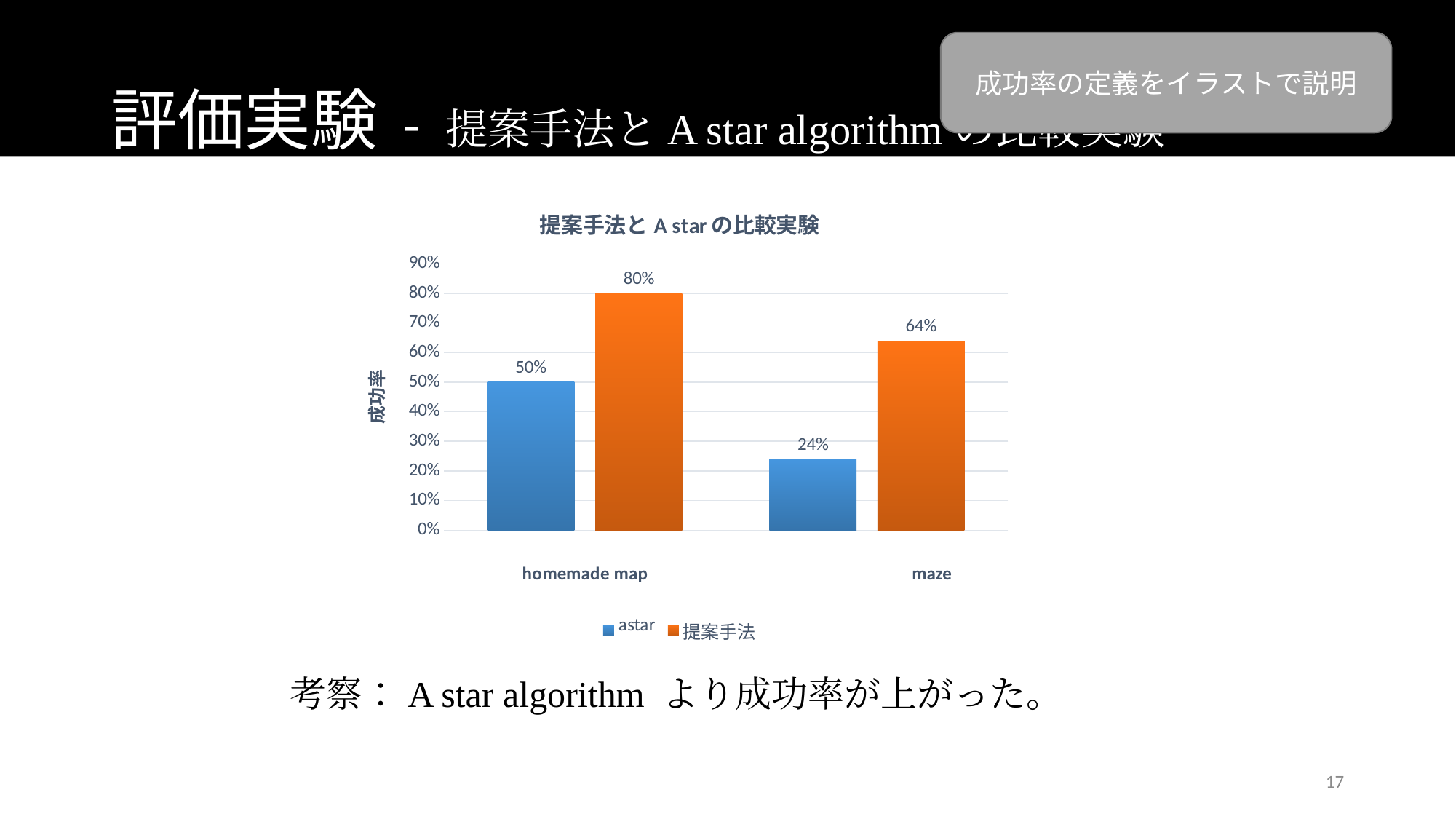

成功率の定義をイラストで説明
# 評価実験 - 提案手法とA star algorithmの比較実験

### Chart: 提案手法とA starの比較実験

| Category | astar | 提案手法 |
|---|---|---|
| 成功率 | 0.5 | 0.8 |
考察：A star algorithm より成功率が上がった。
17